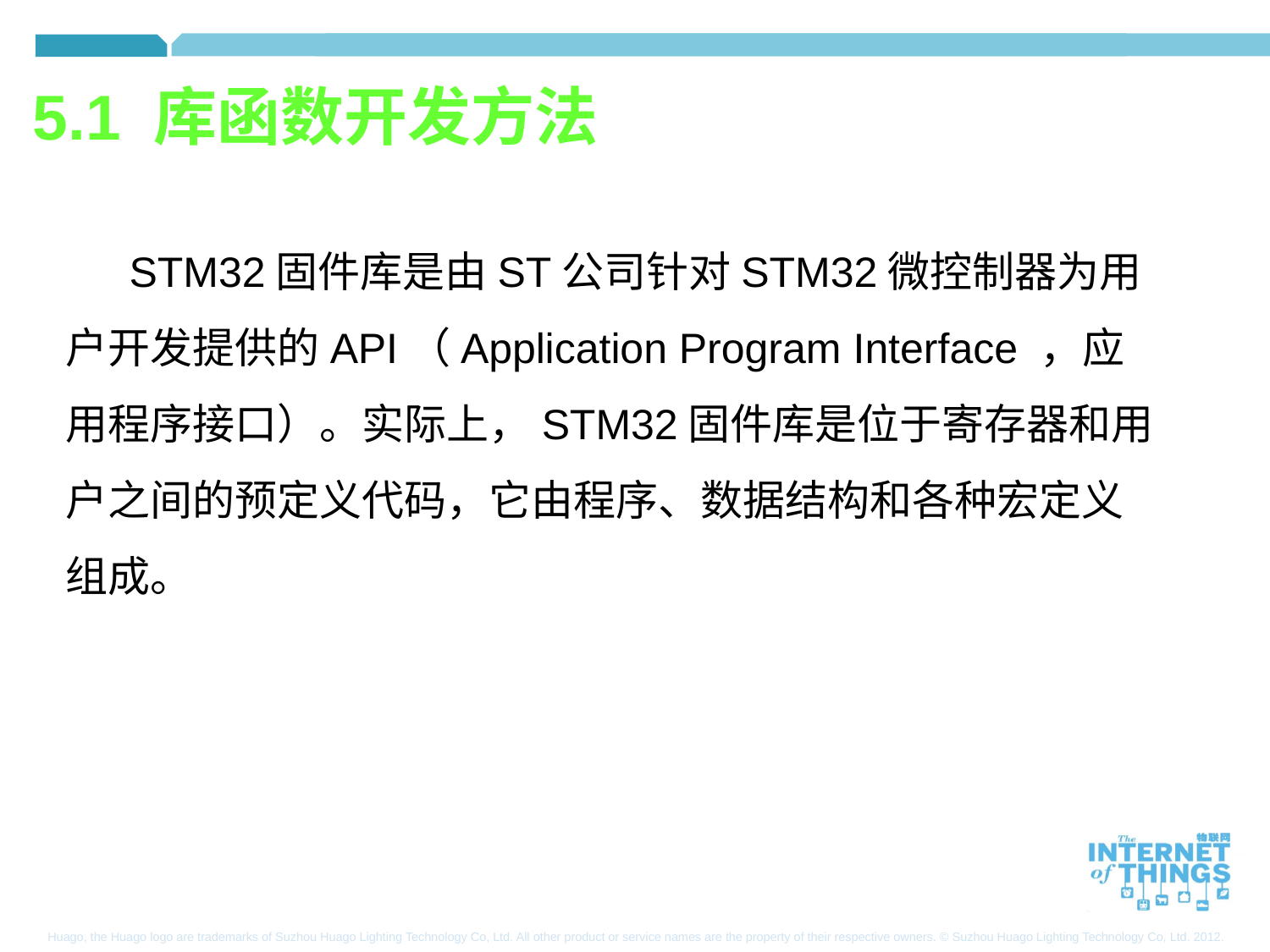

5.1 库函数开发方法
STM32固件库是由ST公司针对STM32微控制器为用户开发提供的API（Application Program Interface ，应用程序接口）。实际上，STM32固件库是位于寄存器和用户之间的预定义代码，它由程序、数据结构和各种宏定义组成。